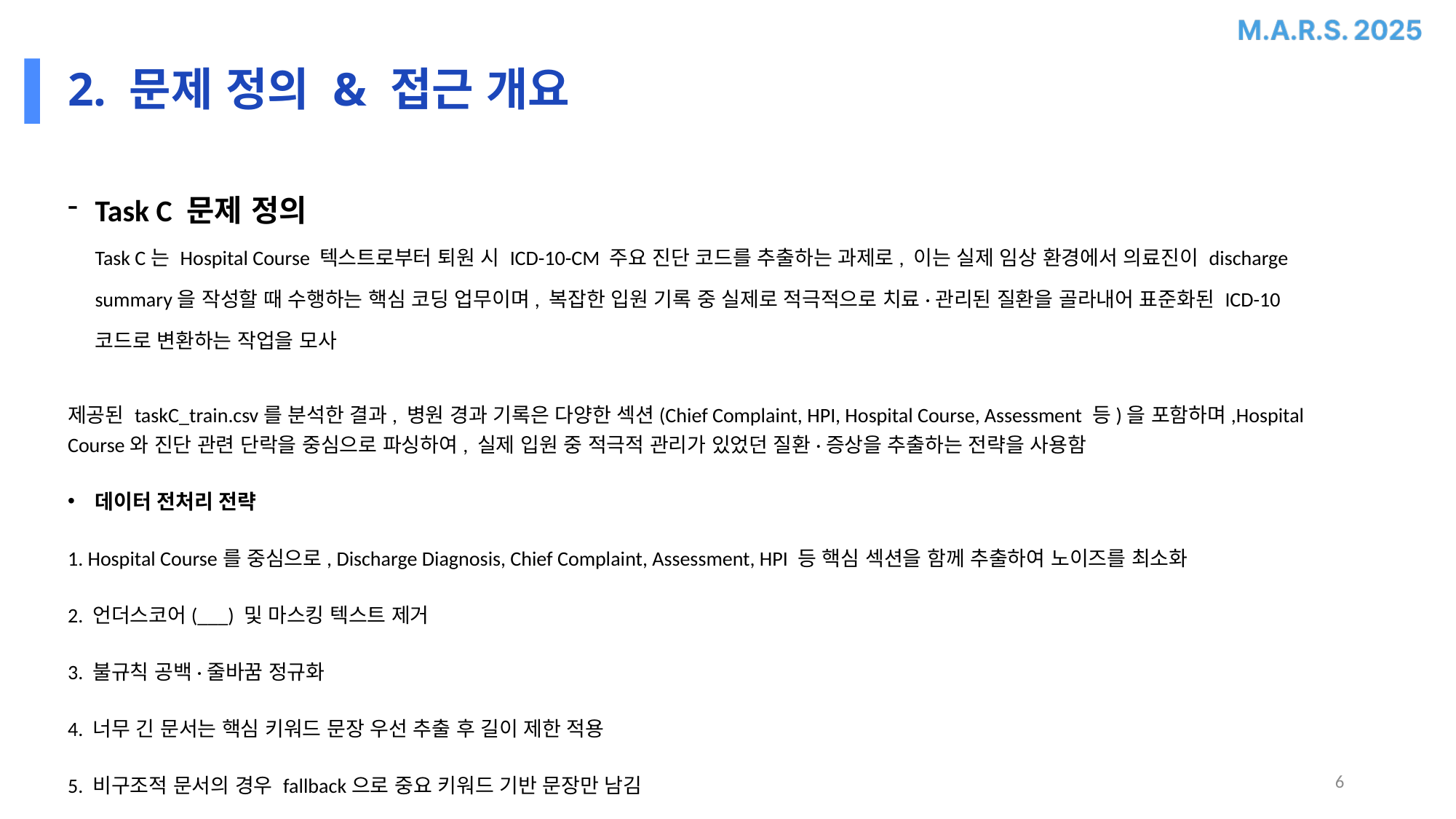

# 2. 문제 정의 & 접근 개요
Task C 문제 정의
Task C는 Hospital Course 텍스트로부터 퇴원 시 ICD-10-CM 주요 진단 코드를 추출하는 과제로, 이는 실제 임상 환경에서 의료진이 discharge summary을 작성할 때 수행하는 핵심 코딩 업무이며, 복잡한 입원 기록 중 실제로 적극적으로 치료·관리된 질환을 골라내어 표준화된 ICD-10 코드로 변환하는 작업을 모사
제공된 taskC_train.csv를 분석한 결과, 병원 경과 기록은 다양한 섹션(Chief Complaint, HPI, Hospital Course, Assessment 등)을 포함하며,Hospital Course와 진단 관련 단락을 중심으로 파싱하여, 실제 입원 중 적극적 관리가 있었던 질환·증상을 추출하는 전략을 사용함
데이터 전처리 전략
1. Hospital Course를 중심으로, Discharge Diagnosis, Chief Complaint, Assessment, HPI 등 핵심 섹션을 함께 추출하여 노이즈를 최소화
2. 언더스코어(___) 및 마스킹 텍스트 제거
3. 불규칙 공백·줄바꿈 정규화
4. 너무 긴 문서는 핵심 키워드 문장 우선 추출 후 길이 제한 적용
5. 비구조적 문서의 경우 fallback으로 중요 키워드 기반 문장만 남김

6